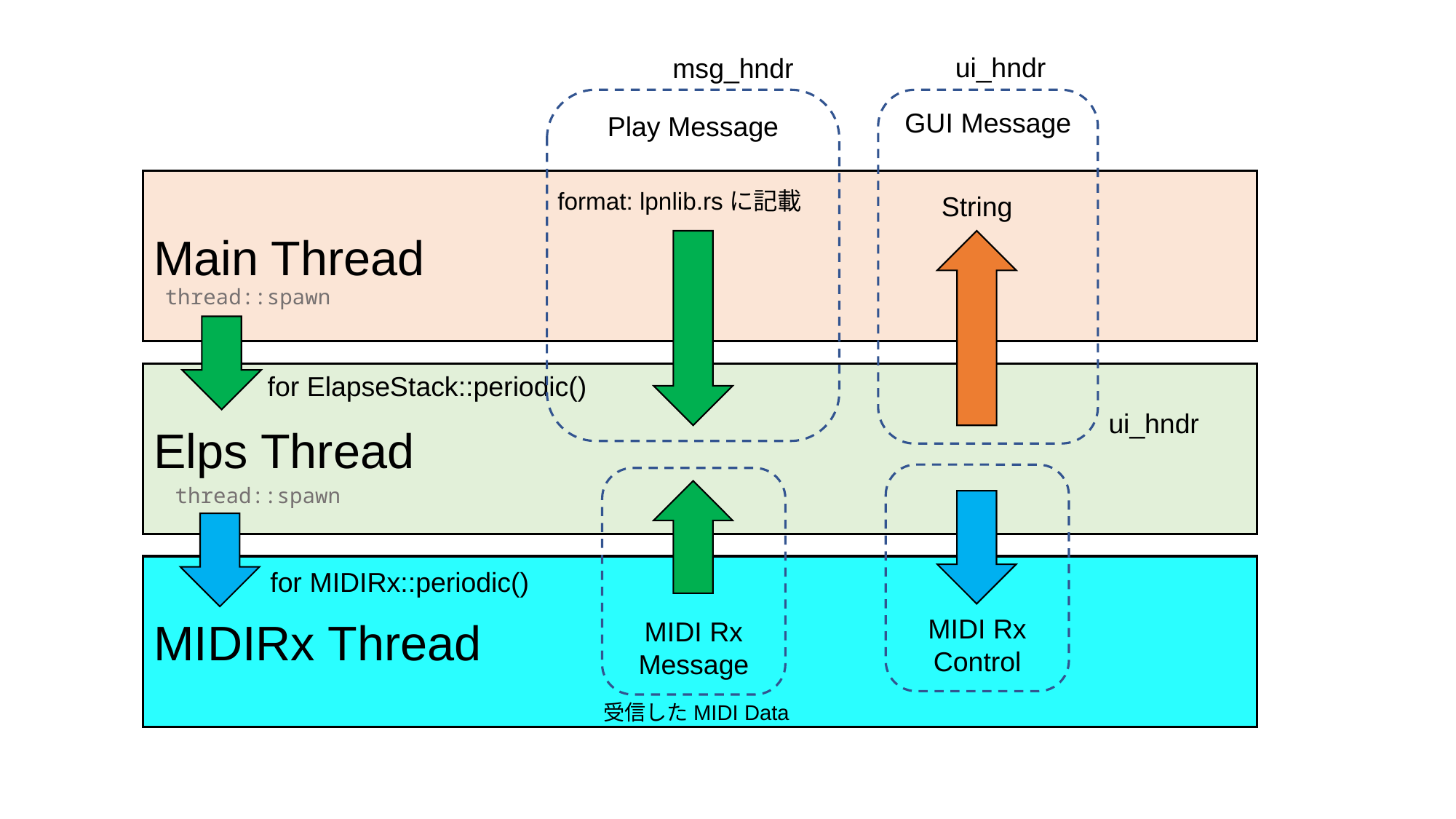

ui_hndr
msg_hndr
GUI Message
Play Message
Main Thread
format: lpnlib.rsに記載
String

thread::spawn

Elps Thread
for ElapseStack::periodic()
ui_hndr
MIDI Rx Control
MIDI Rx Message
thread::spawn

MIDIRx Thread
for MIDIRx::periodic()
ElpsMsg
format: “n______”
冒頭のnがindicator の位置などを表す
受信したMIDI Data